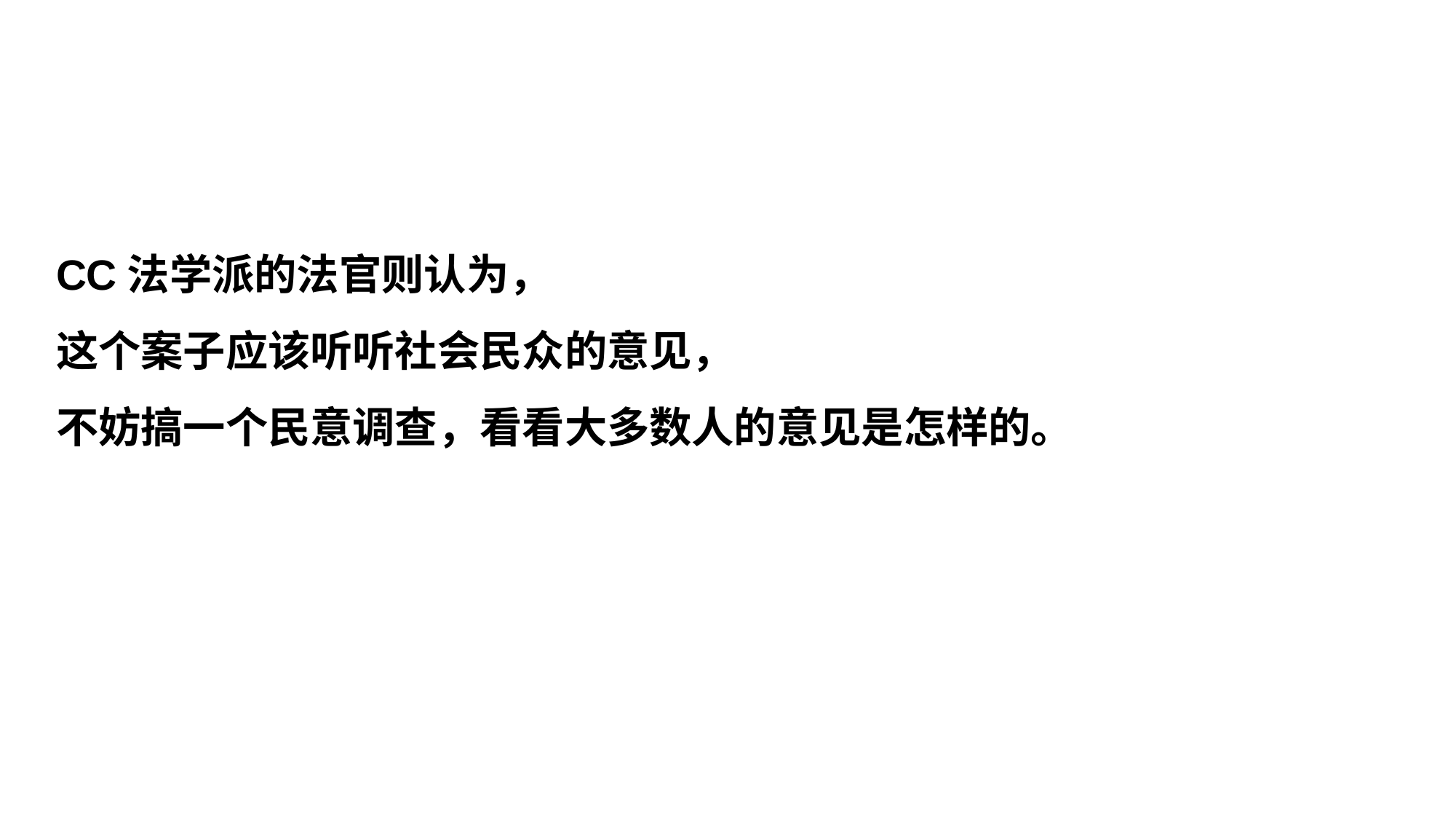

CC法学派的法官则认为，
这个案子应该听听社会民众的意见，
不妨搞一个民意调查，看看大多数人的意见是怎样的。